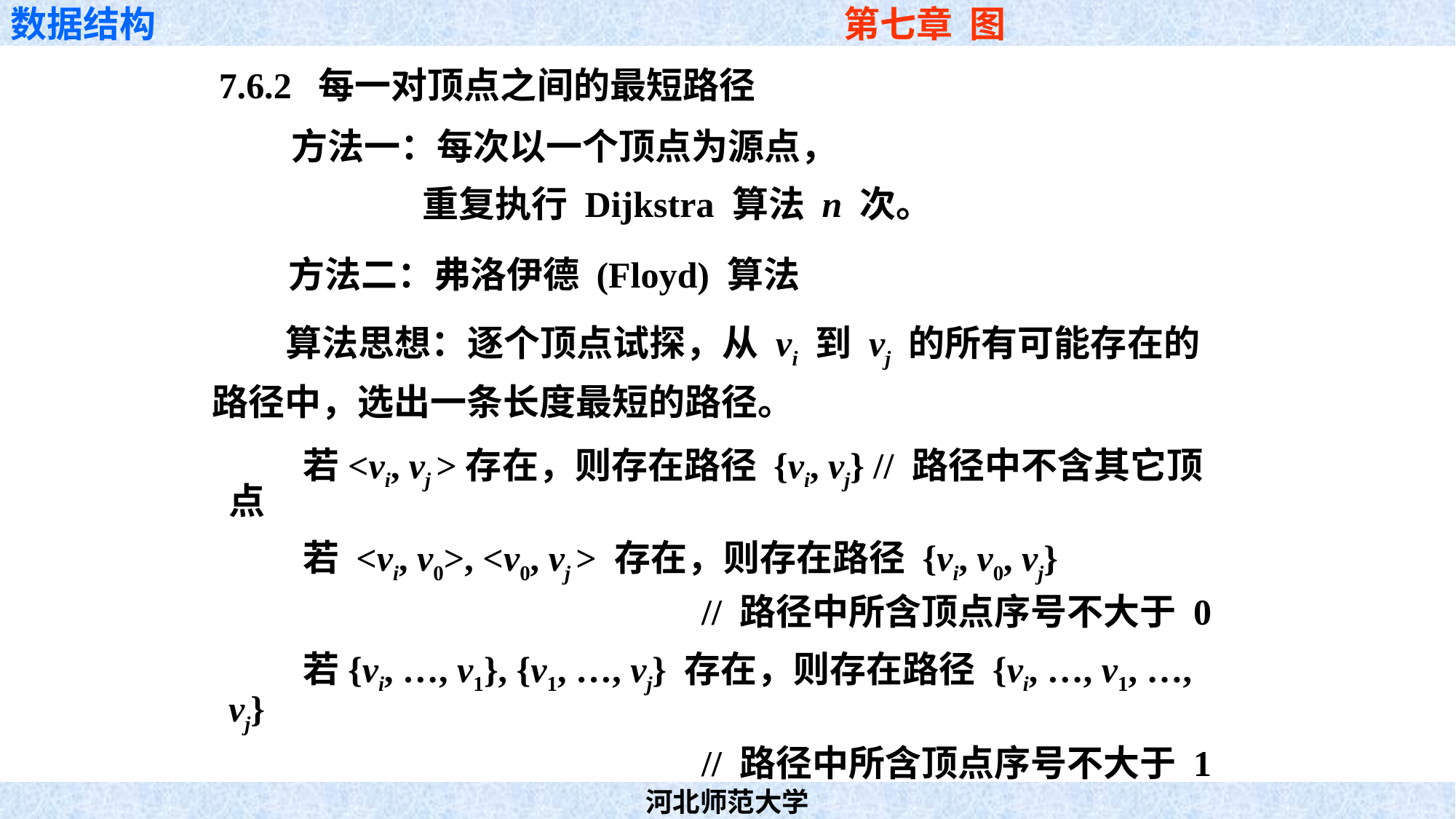

7.6.2  每一对顶点之间的最短路径
        方法一：每次以一个顶点为源点，
                        重复执行 Dijkstra 算法 n 次。
        方法二：弗洛伊德 (Floyd) 算法
        算法思想：逐个顶点试探，从 vi 到 vj 的所有可能存在的
路径中，选出一条长度最短的路径。
        若<vi, vj >存在，则存在路径 {vi, vj} // 路径中不含其它顶点
        若 <vi, v0>, <v0, vj > 存在，则存在路径 {vi, v0, vj}
                                                    // 路径中所含顶点序号不大于 0
        若{vi, …, v1}, {v1, …, vj} 存在，则存在路径 {vi, …, v1, …, vj}
                                                    // 路径中所含顶点序号不大于 1
         … …